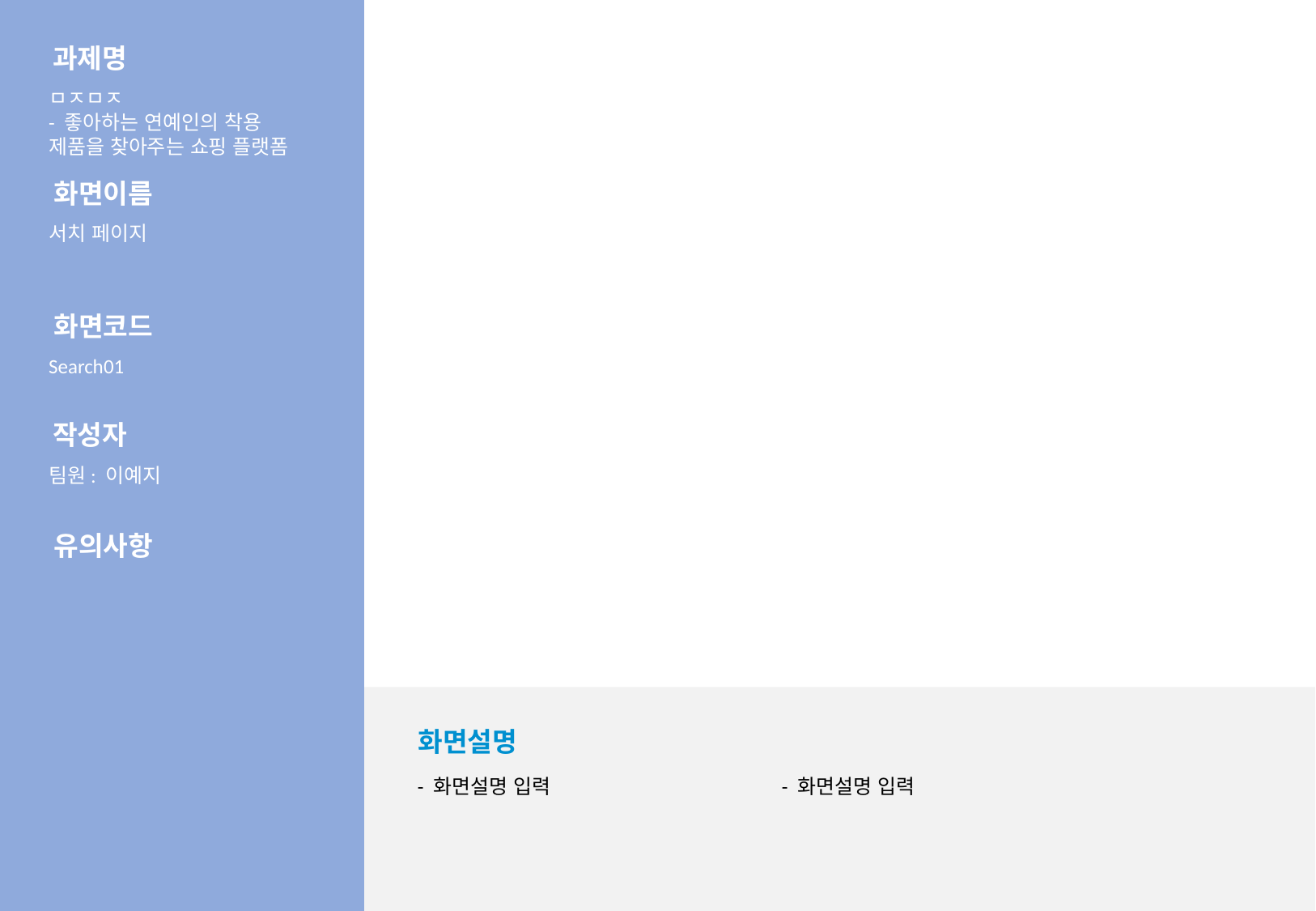

과제명
ㅁㅈㅁㅈ
- 좋아하는 연예인의 착용 제품을 찾아주는 쇼핑 플랫폼
화면이름
서치 페이지
화면코드
Search01
작성자
팀원: 이예지
유의사항

화면설명
 - 화면설명 입력
 - 화면설명 입력